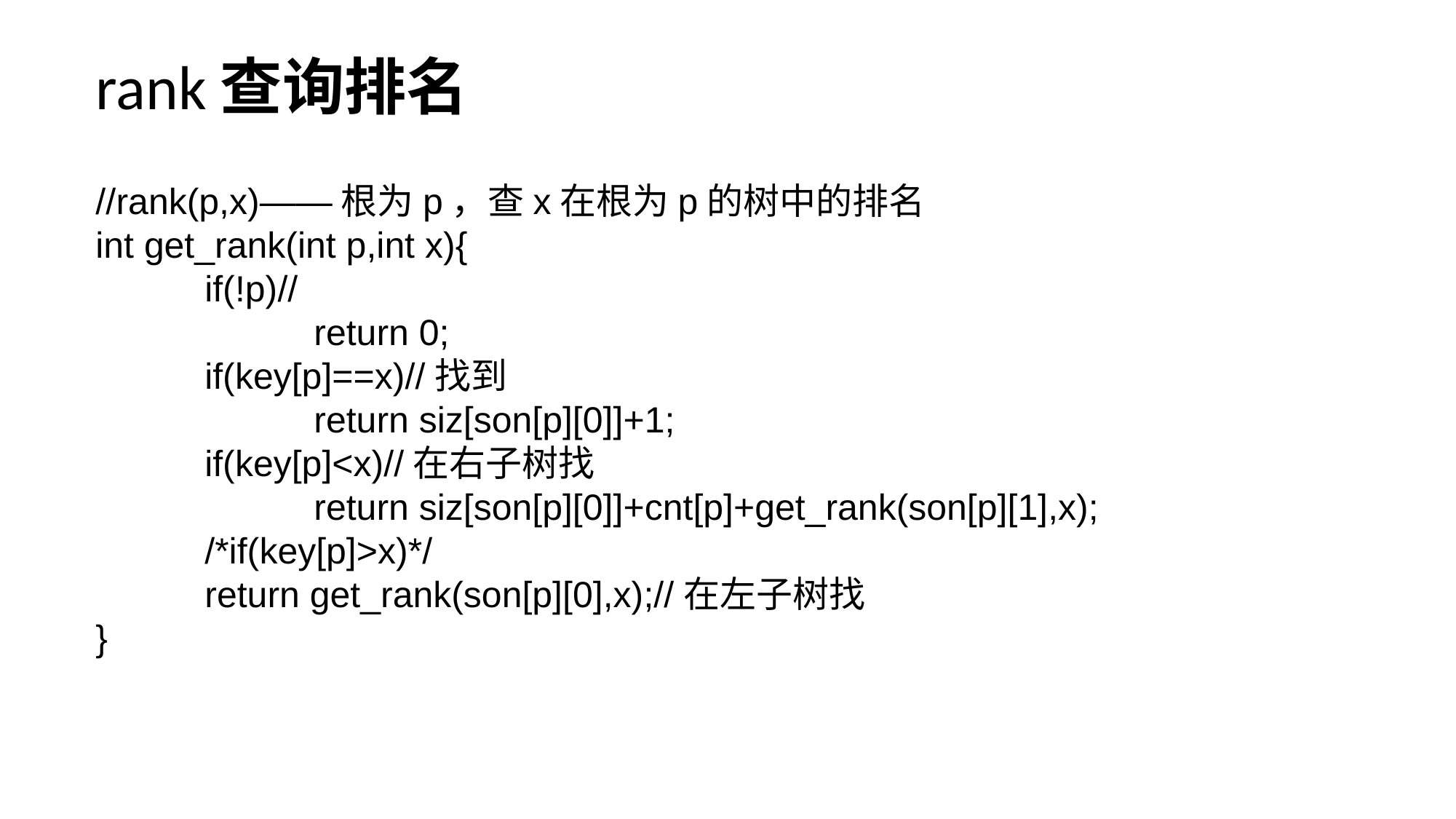

# rank查询排名
//rank(p,x)——根为p，查x在根为p的树中的排名
int get_rank(int p,int x){
	if(!p)//
		return 0;
	if(key[p]==x)//找到
		return siz[son[p][0]]+1;
	if(key[p]<x)//在右子树找
		return siz[son[p][0]]+cnt[p]+get_rank(son[p][1],x);
	/*if(key[p]>x)*/
	return get_rank(son[p][0],x);//在左子树找
}